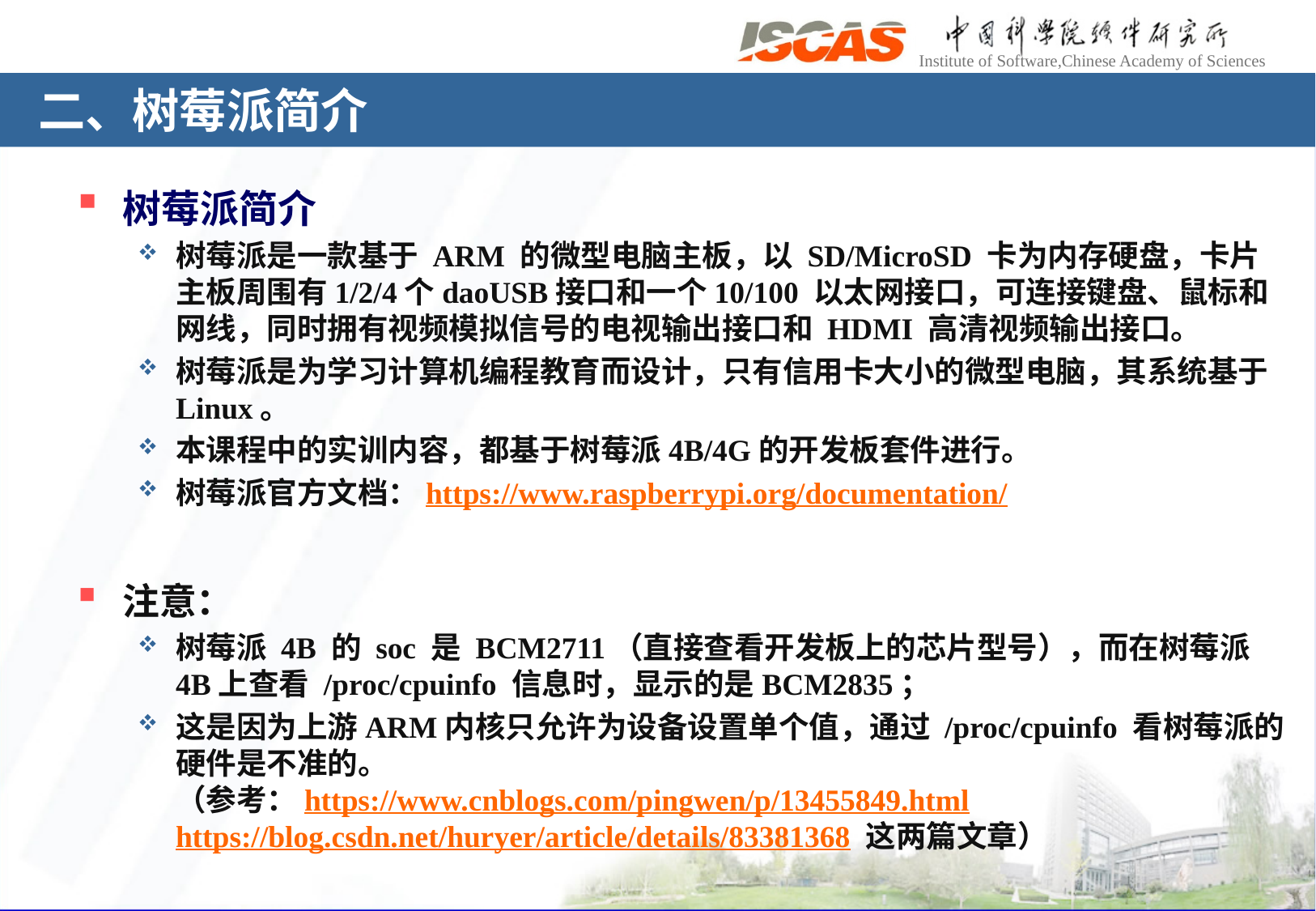

# 二、树莓派简介
树莓派简介
树莓派是一款基于 ARM 的微型电脑主板，以 SD/MicroSD 卡为内存硬盘，卡片主板周围有1/2/4个daoUSB接口和一个10/100 以太网接口，可连接键盘、鼠标和网线，同时拥有视频模拟信号的电视输出接口和 HDMI 高清视频输出接口。
树莓派是为学习计算机编程教育而设计，只有信用卡大小的微型电脑，其系统基于Linux。
本课程中的实训内容，都基于树莓派4B/4G的开发板套件进行。
树莓派官方文档：https://www.raspberrypi.org/documentation/

注意：
树莓派 4B 的 soc 是 BCM2711（直接查看开发板上的芯片型号），而在树莓派4B上查看 /proc/cpuinfo 信息时，显示的是BCM2835；
这是因为上游ARM内核只允许为设备设置单个值，通过 /proc/cpuinfo 看树莓派的硬件是不准的。
（参考：https://www.cnblogs.com/pingwen/p/13455849.html https://blog.csdn.net/huryer/article/details/83381368 这两篇文章）